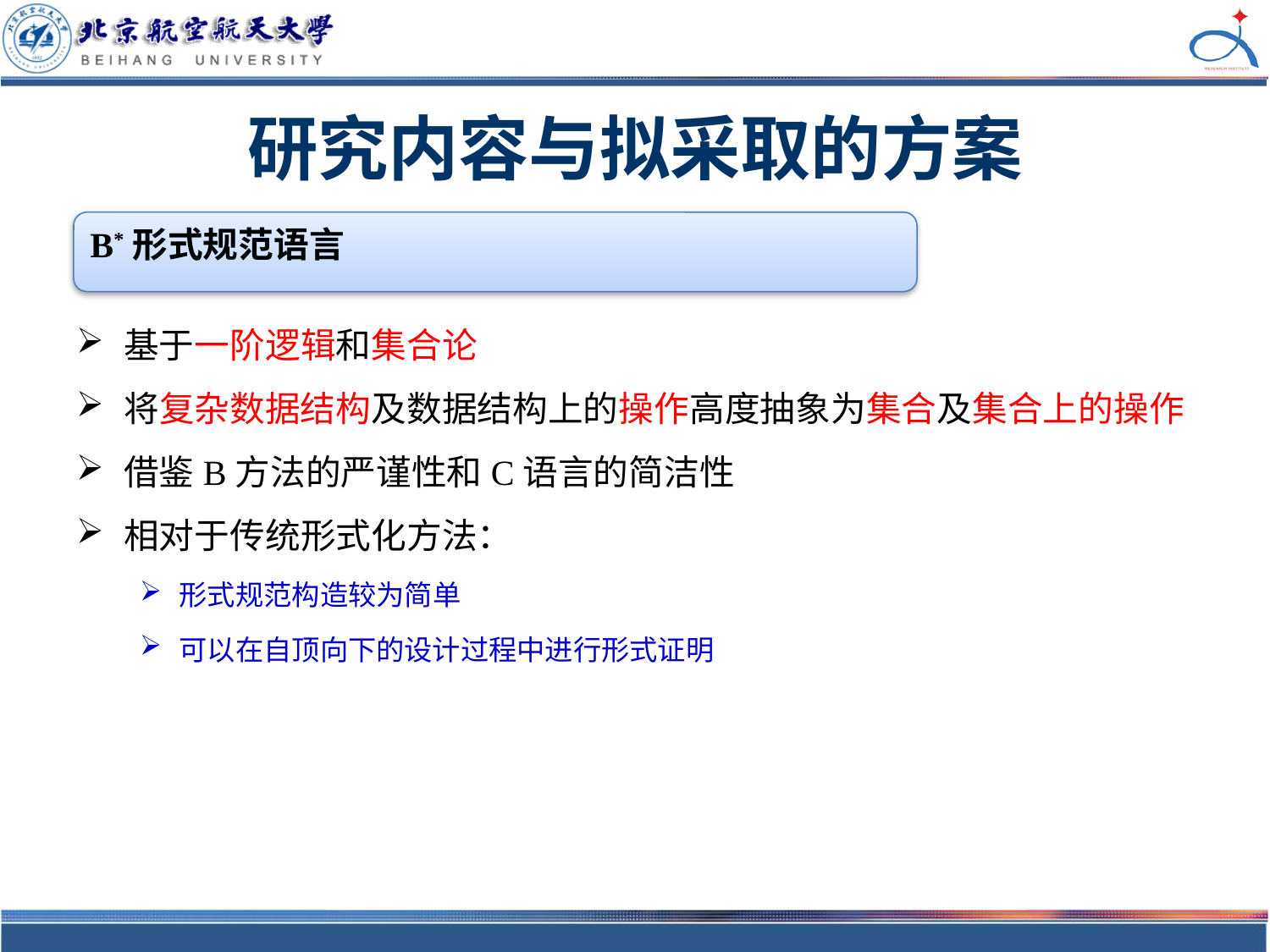

# 研究内容与拟采取的方案

基于一阶逻辑和集合论
将复杂数据结构及数据结构上的操作高度抽象为集合及集合上的操作
借鉴B方法的严谨性和C语言的简洁性
相对于传统形式化方法：
形式规范构造较为简单
可以在自顶向下的设计过程中进行形式证明

B*形式规范语言